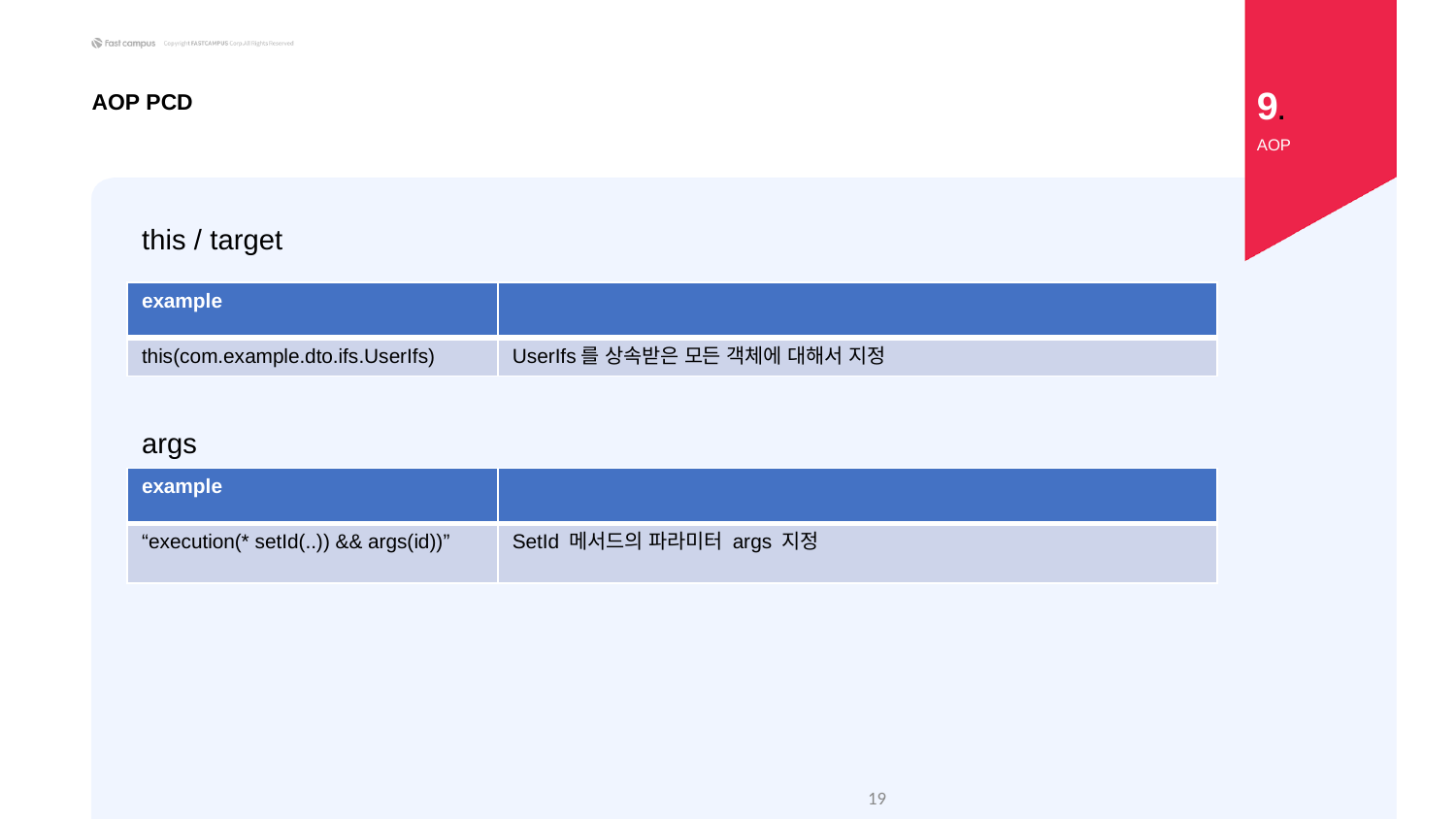

9.
AOP PCD
AOP
this / target

args
| example |  |
| --- | --- |
| this(com.example.dto.ifs.UserIfs) | UserIfs를 상속받은 모든 객체에 대해서 지정 |
| example |  |
| --- | --- |
| “execution(\* setId(..)) && args(id))” | SetId 메서드의 파라미터 args 지정 |
19